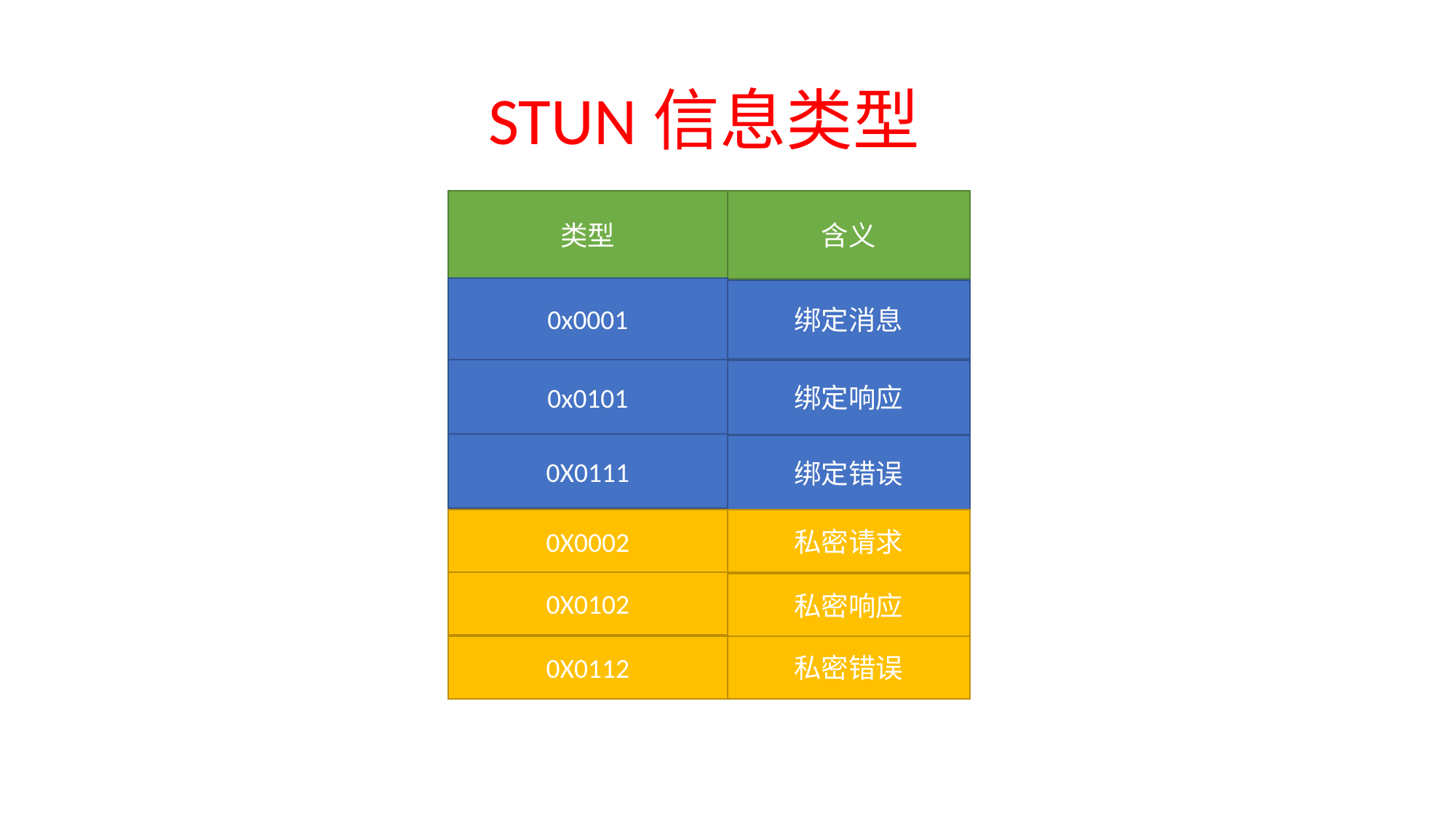

# STUN信息类型
类型
含义
0x0001
绑定消息
0x0101
绑定响应
0X0111
绑定错误
0X0002
私密请求
0X0102
私密响应
0X0112
私密错误